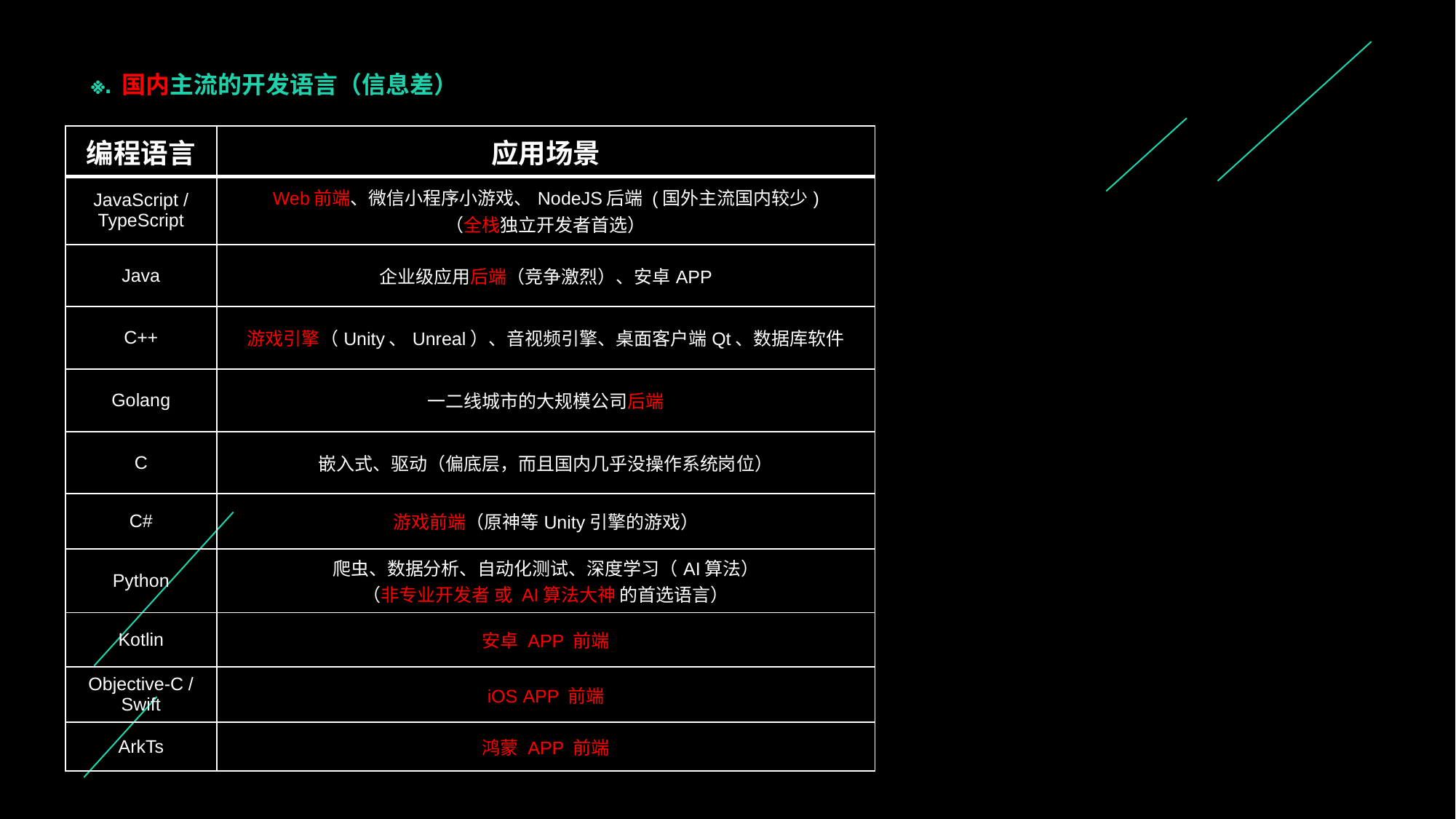

# ※. 国内主流的开发语言（信息差）
| 编程语言 | 应用场景 |
| --- | --- |
| JavaScript / TypeScript | Web前端、微信小程序小游戏、NodeJS后端 (国外主流国内较少) （全栈独立开发者首选） |
| Java | 企业级应用后端（竞争激烈）、安卓APP |
| C++ | 游戏引擎（Unity、Unreal）、音视频引擎、桌面客户端Qt、数据库软件 |
| Golang | 一二线城市的大规模公司后端 |
| C | 嵌入式、驱动（偏底层，而且国内几乎没操作系统岗位） |
| C# | 游戏前端（原神等Unity引擎的游戏） |
| Python | 爬虫、数据分析、自动化测试、深度学习（AI算法） （非专业开发者 或 AI算法大神 的首选语言） |
| Kotlin | 安卓 APP 前端 |
| Objective-C / Swift | iOS APP 前端 |
| ArkTs | 鸿蒙 APP 前端 |